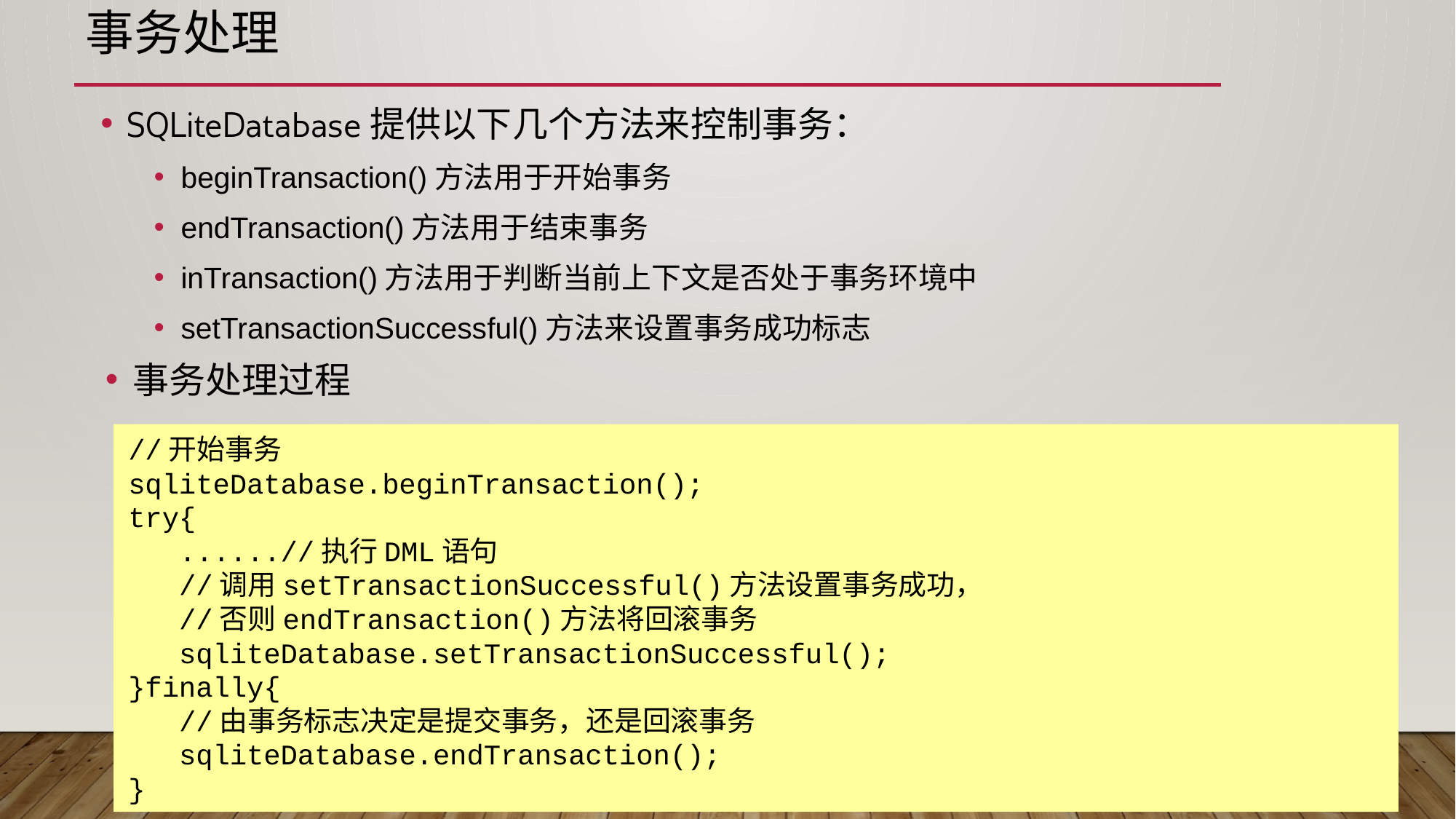

# 事务处理
SQLiteDatabase提供以下几个方法来控制事务：
beginTransaction()方法用于开始事务
endTransaction()方法用于结束事务
inTransaction()方法用于判断当前上下文是否处于事务环境中
setTransactionSuccessful()方法来设置事务成功标志
事务处理过程
//开始事务
sqliteDatabase.beginTransaction();
try{
   ......//执行DML语句
   //调用setTransactionSuccessful()方法设置事务成功，
   //否则endTransaction()方法将回滚事务
   sqliteDatabase.setTransactionSuccessful();
}finally{
   //由事务标志决定是提交事务，还是回滚事务
   sqliteDatabase.endTransaction();
}